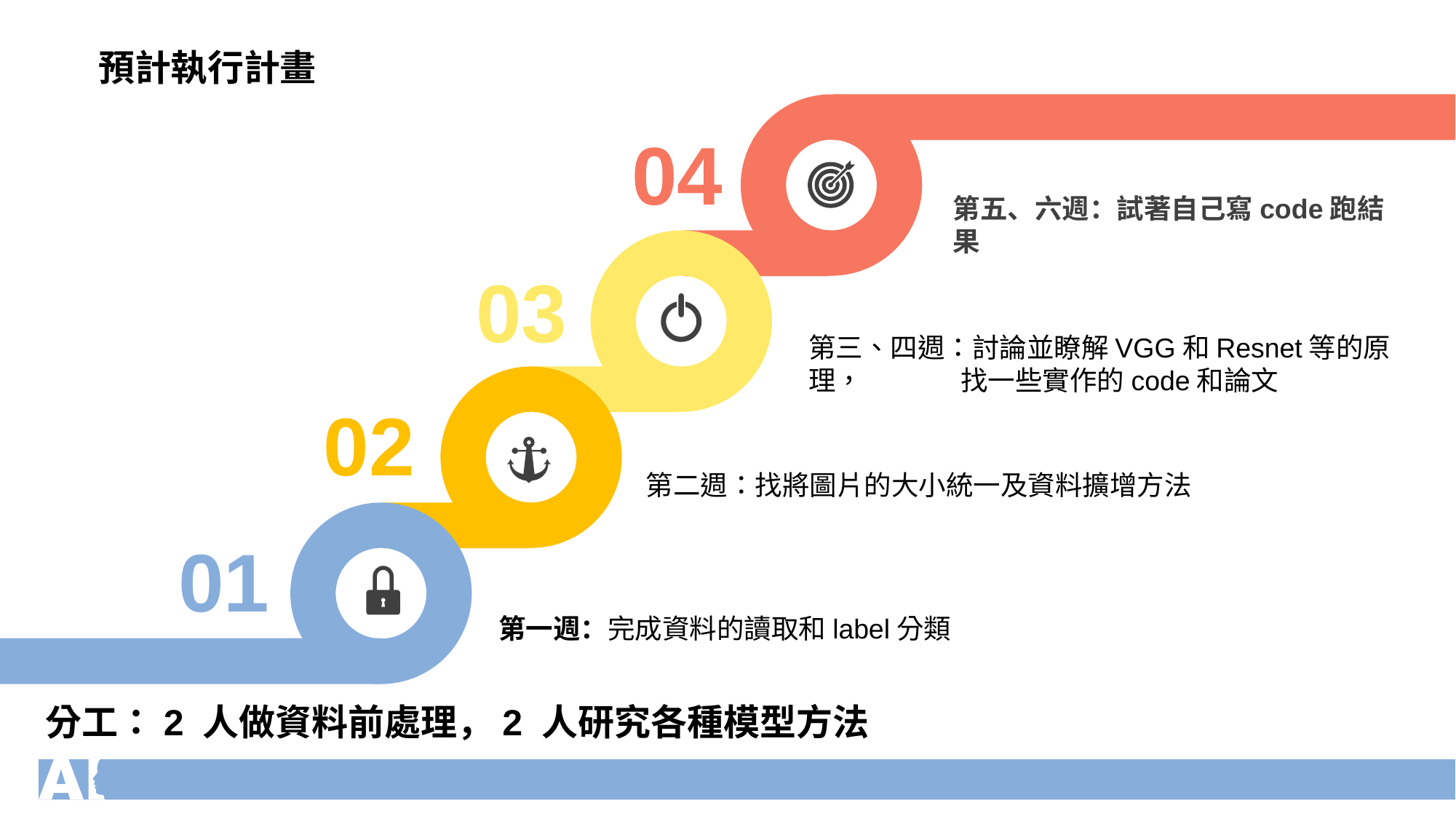

預計執行計畫

04

第五、六週：試著自己寫code跑結果

03

第三、四週：討論並瞭解VGG和Resnet等的原理，	       找一些實作的code和論文

02

第二週：找將圖片的大小統一及資料擴增方法

01

第一週：完成資料的讀取和label分類

分工：2 人做資料前處理，2 人研究各種模型方法